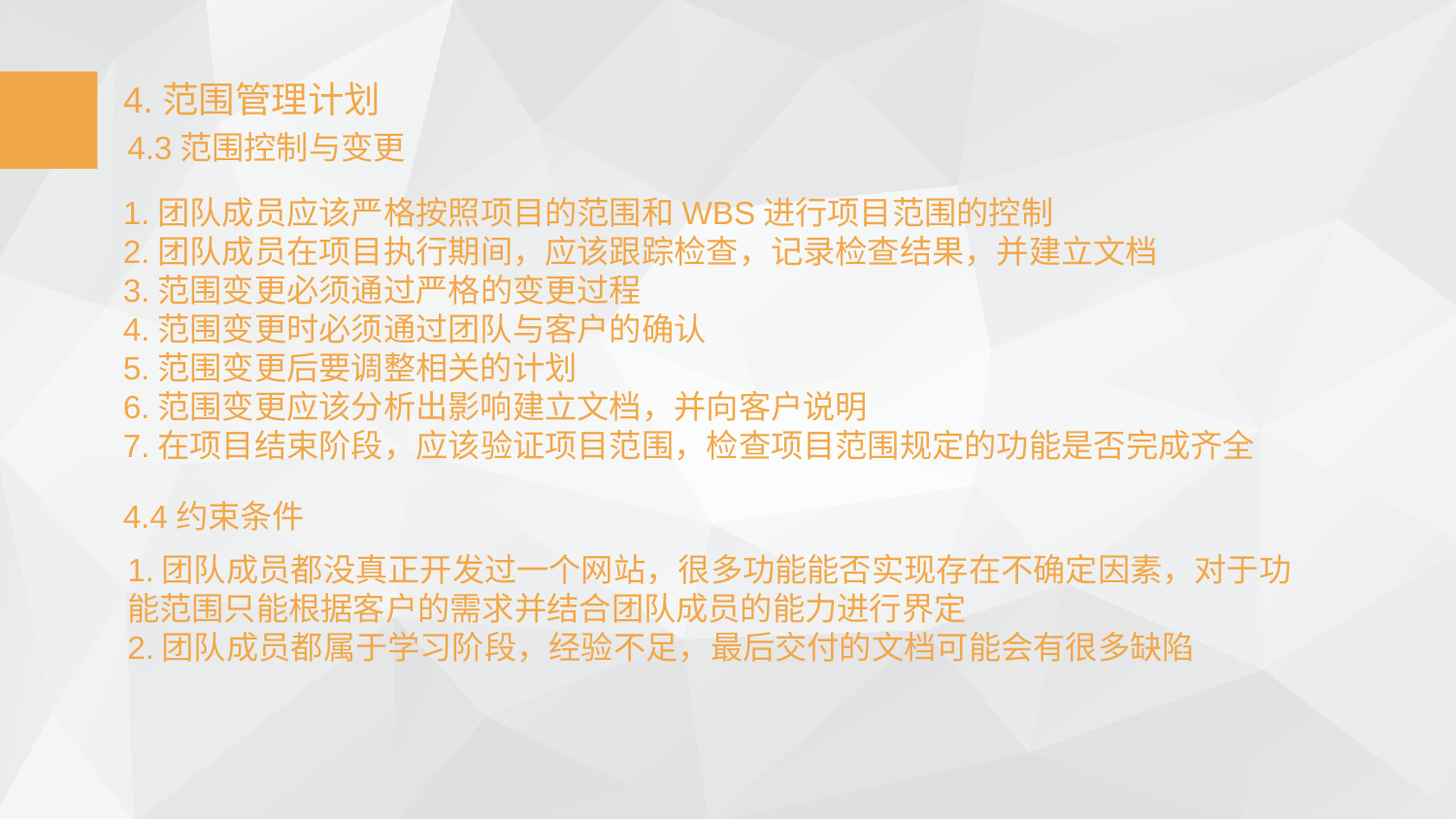

4.范围管理计划

4.3范围控制与变更
1.团队成员应该严格按照项目的范围和WBS进行项目范围的控制
2.团队成员在项目执行期间，应该跟踪检查，记录检查结果，并建立文档
3.范围变更必须通过严格的变更过程
4.范围变更时必须通过团队与客户的确认
5.范围变更后要调整相关的计划
6.范围变更应该分析出影响建立文档，并向客户说明
7.在项目结束阶段，应该验证项目范围，检查项目范围规定的功能是否完成齐全
4.4约束条件
1.团队成员都没真正开发过一个网站，很多功能能否实现存在不确定因素，对于功能范围只能根据客户的需求并结合团队成员的能力进行界定
2.团队成员都属于学习阶段，经验不足，最后交付的文档可能会有很多缺陷